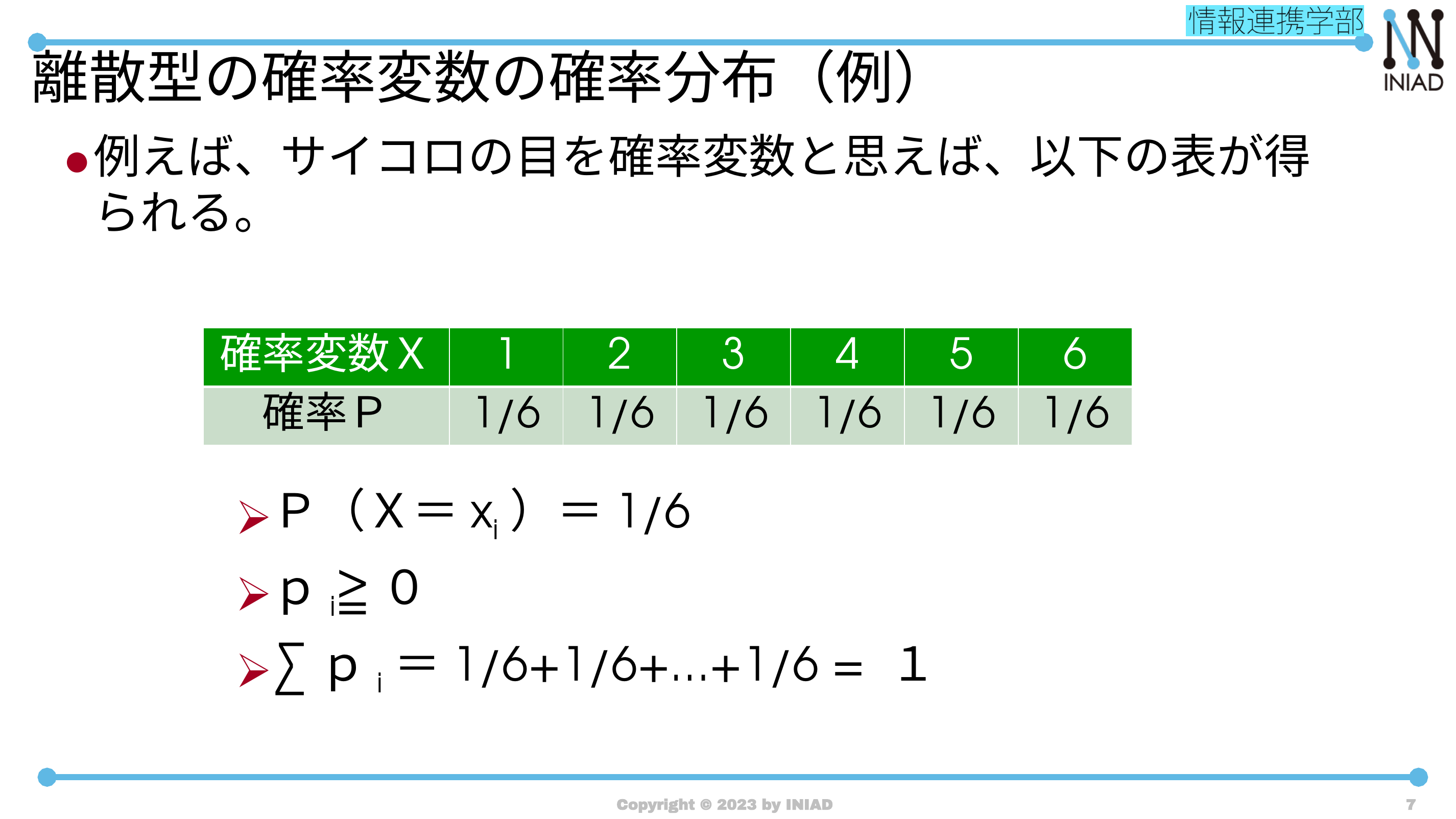

# 離散型の確率変数の確率分布（例）
例えば、サイコロの目を確率変数と思えば、以下の表が得られる。
| 確率変数Ｘ | 1 | 2 | 3 | 4 | 5 | 6 |
| --- | --- | --- | --- | --- | --- | --- |
| 確率Ｐ | 1/6 | 1/6 | 1/6 | 1/6 | 1/6 | 1/6 |
Ｐ（Ｘ＝xi）＝1/6
ｐi≧０
∑ｐi＝1/6+1/6+…+1/6 = １
Copyright © 2023 by INIAD
7